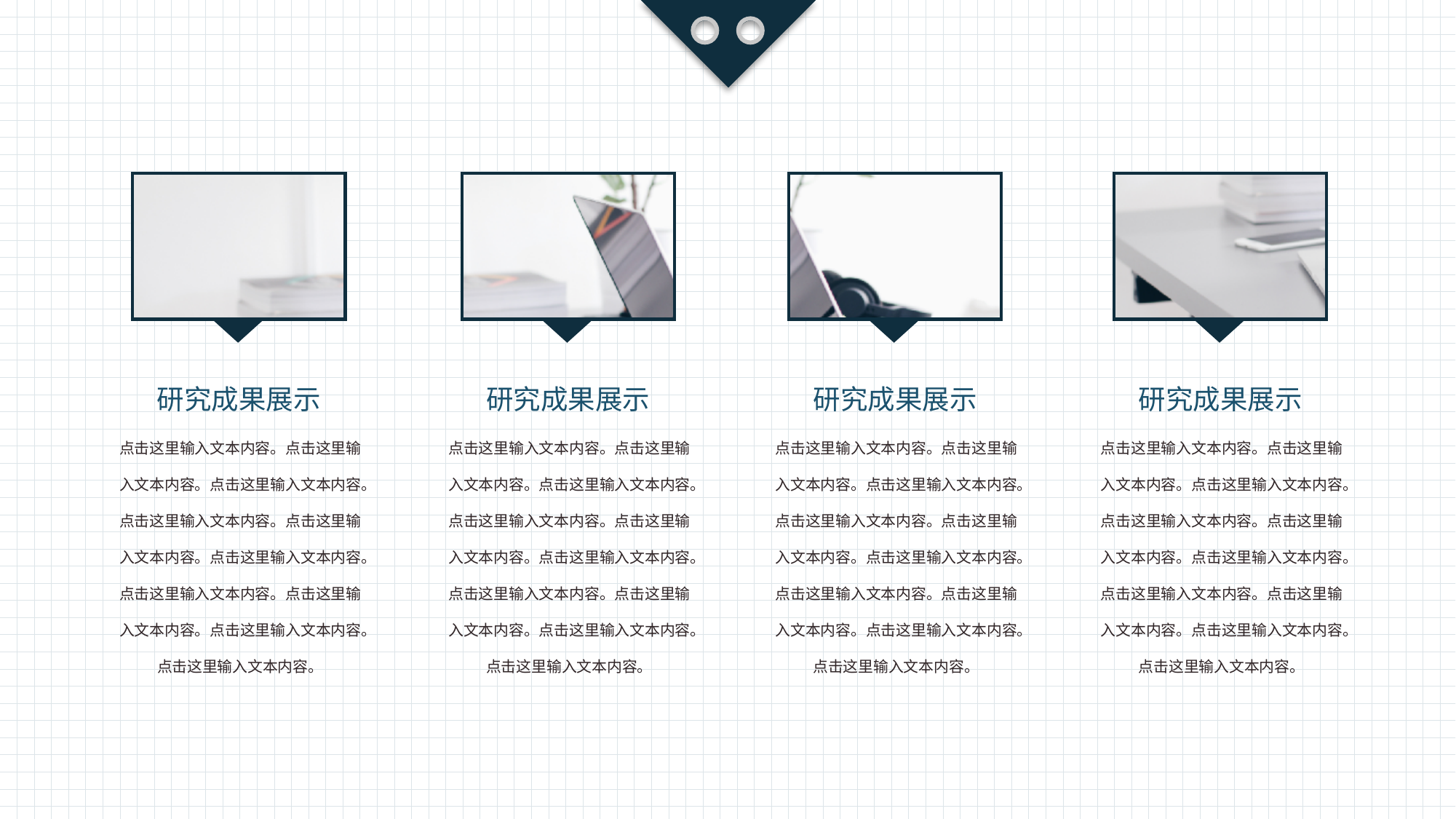

研究成果展示
研究成果展示
研究成果展示
研究成果展示
点击这里输入文本内容。点击这里输入文本内容。点击这里输入文本内容。点击这里输入文本内容。点击这里输入文本内容。点击这里输入文本内容。点击这里输入文本内容。点击这里输入文本内容。点击这里输入文本内容。点击这里输入文本内容。
点击这里输入文本内容。点击这里输入文本内容。点击这里输入文本内容。点击这里输入文本内容。点击这里输入文本内容。点击这里输入文本内容。点击这里输入文本内容。点击这里输入文本内容。点击这里输入文本内容。点击这里输入文本内容。
点击这里输入文本内容。点击这里输入文本内容。点击这里输入文本内容。点击这里输入文本内容。点击这里输入文本内容。点击这里输入文本内容。点击这里输入文本内容。点击这里输入文本内容。点击这里输入文本内容。点击这里输入文本内容。
点击这里输入文本内容。点击这里输入文本内容。点击这里输入文本内容。点击这里输入文本内容。点击这里输入文本内容。点击这里输入文本内容。点击这里输入文本内容。点击这里输入文本内容。点击这里输入文本内容。点击这里输入文本内容。